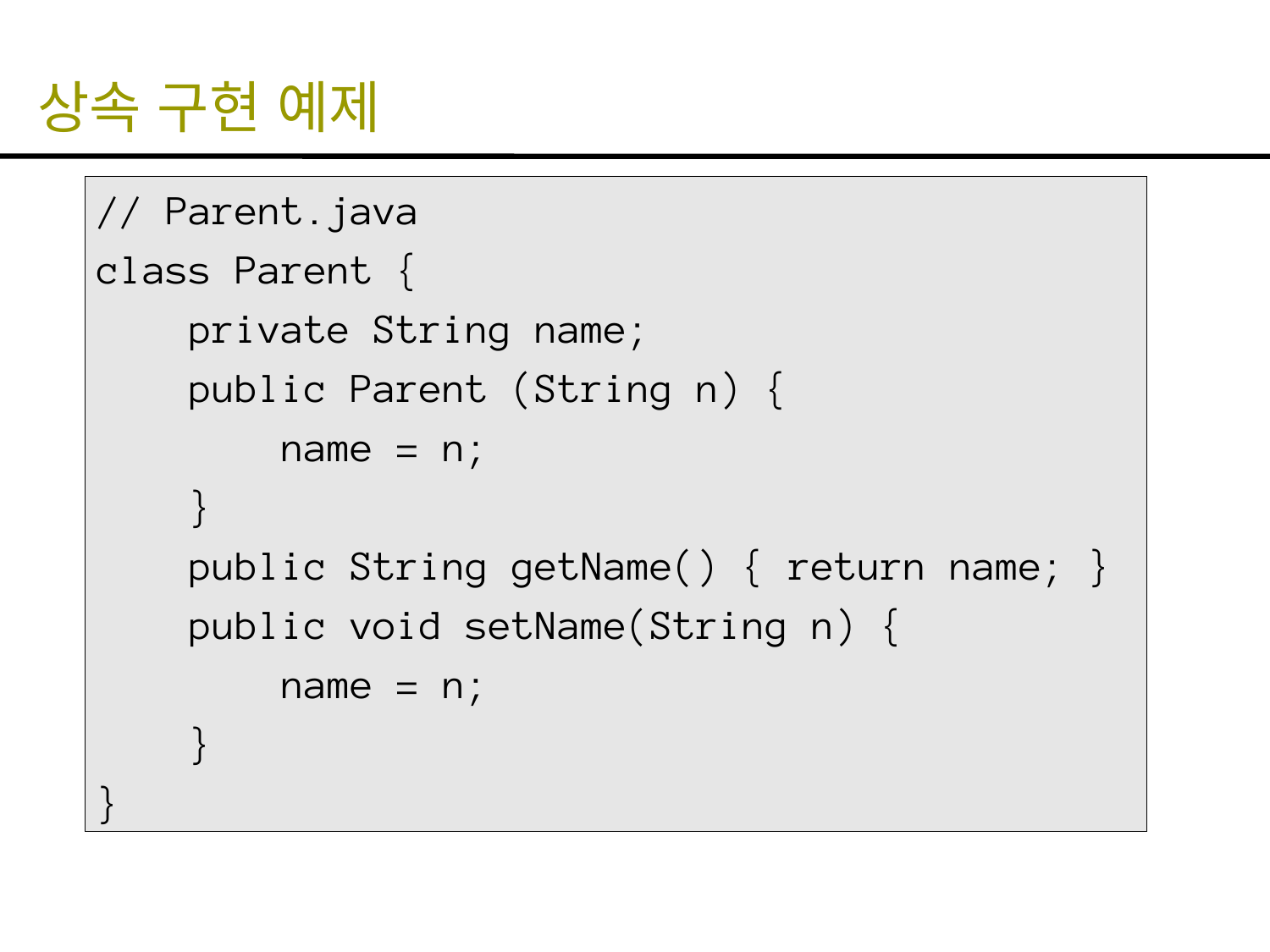

# 상속 구현 예제

// Parent.java
class Parent {
    private String name;
    public Parent (String n) {
        name = n;
    }
    public String getName() { return name; }
    public void setName(String n) {
        name = n;
    }
}